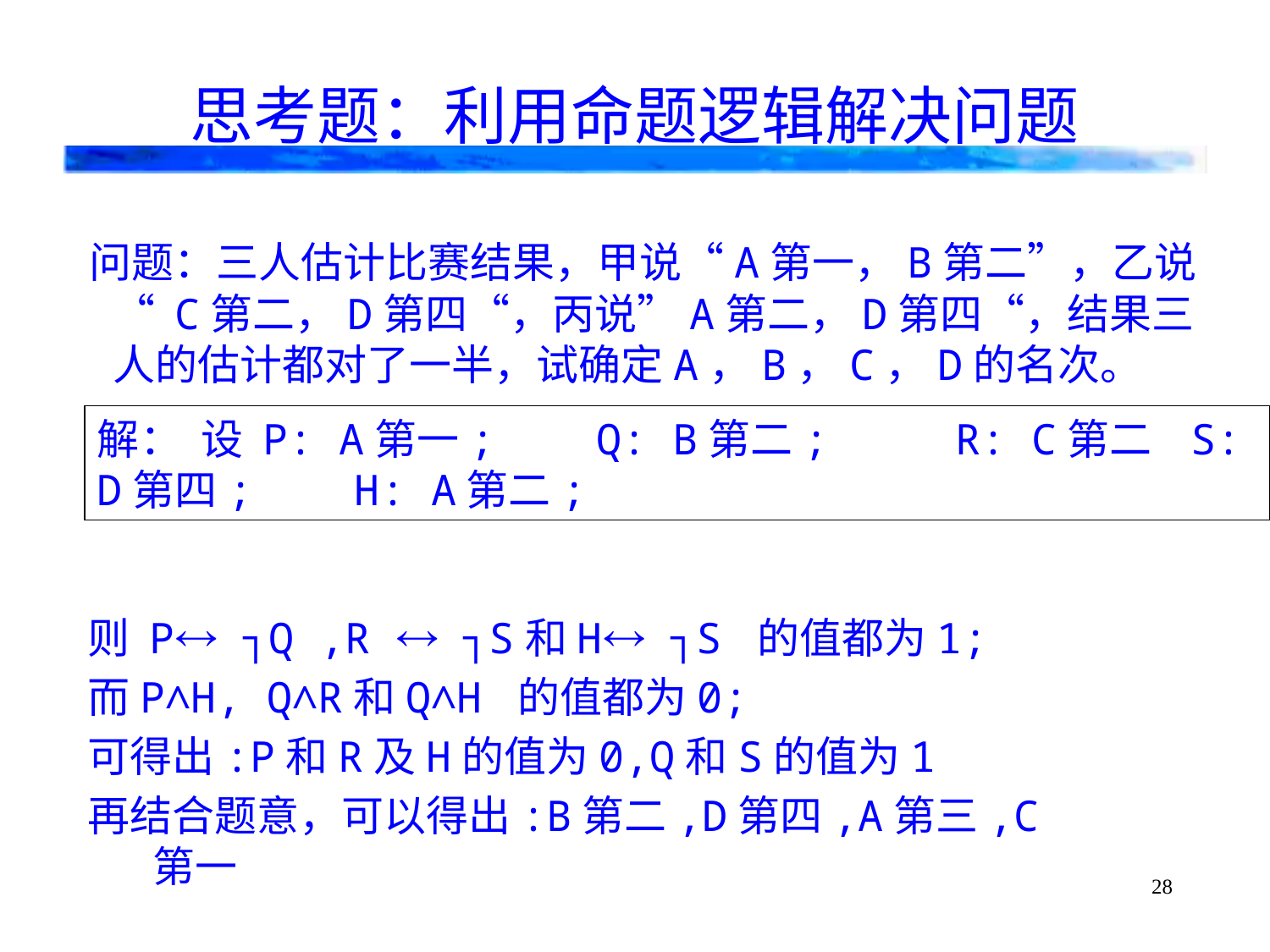

思考题：利用命题逻辑解决问题
   问题：三人估计比赛结果，甲说“A第一，B第二”，乙说“ C第二，D第四“，丙说”A第二，D第四“，结果三人的估计都对了一半，试确定A，B，C，D的名次。

解：  设 P: A第一;    Q: B第二;     R: C第二   S: D第四;    H: A第二;

则 P↔ ┐Q ,R ↔ ┐S和H↔ ┐S 的值都为1;
而P∧H, Q∧R和Q∧H 的值都为0;
可得出:P和R及H的值为0,Q和S的值为1
再结合题意，可以得出:B第二,D第四,A第三,C第一

28